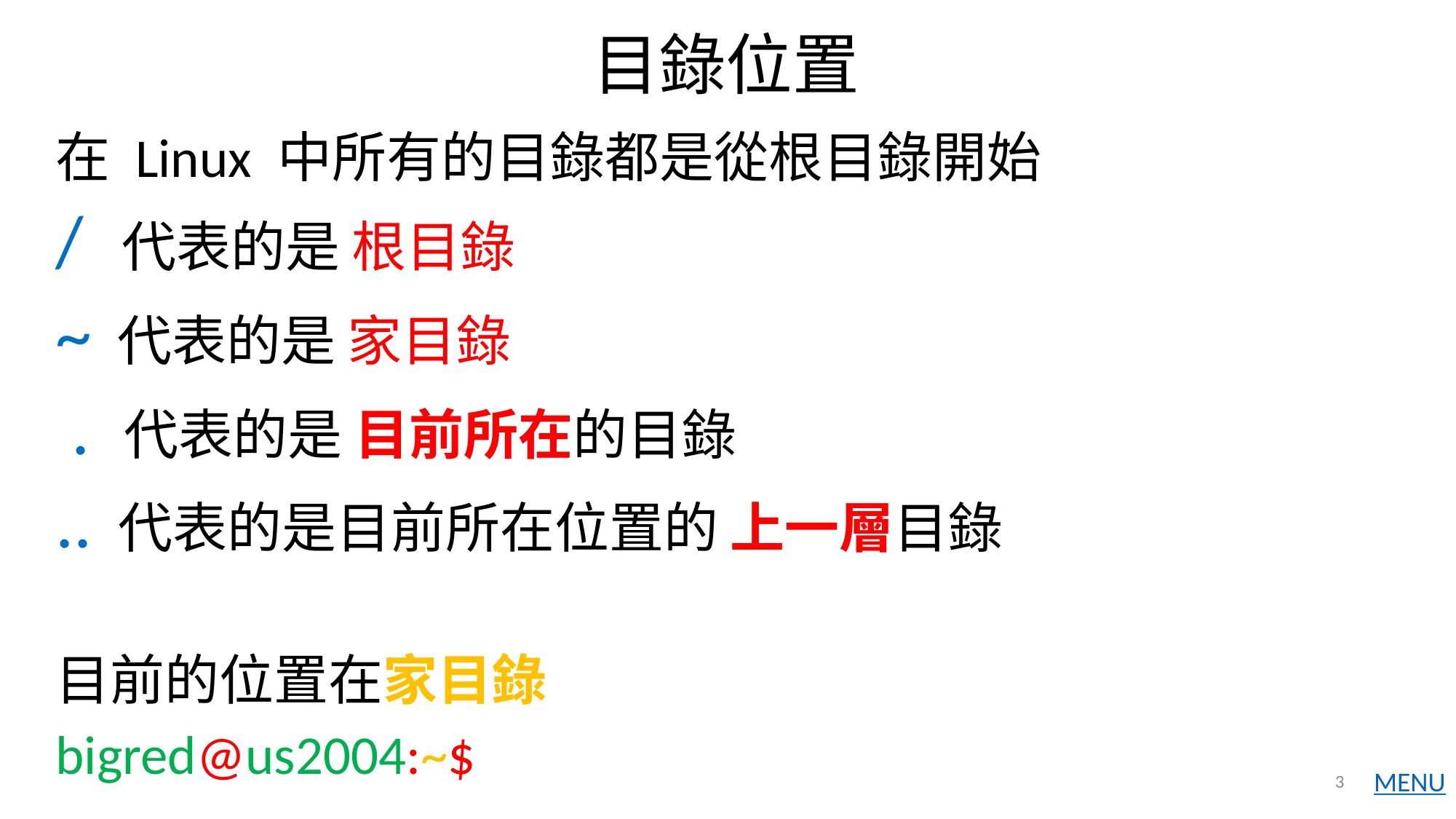

# 目錄位置
在 Linux 中所有的目錄都是從根目錄開始
/  代表的是 根目錄
~ 代表的是 家目錄
 . 代表的是 目前所在的目錄
.. 代表的是目前所在位置的 上一層目錄

目前的位置在家目錄
bigred@us2004:~$
3